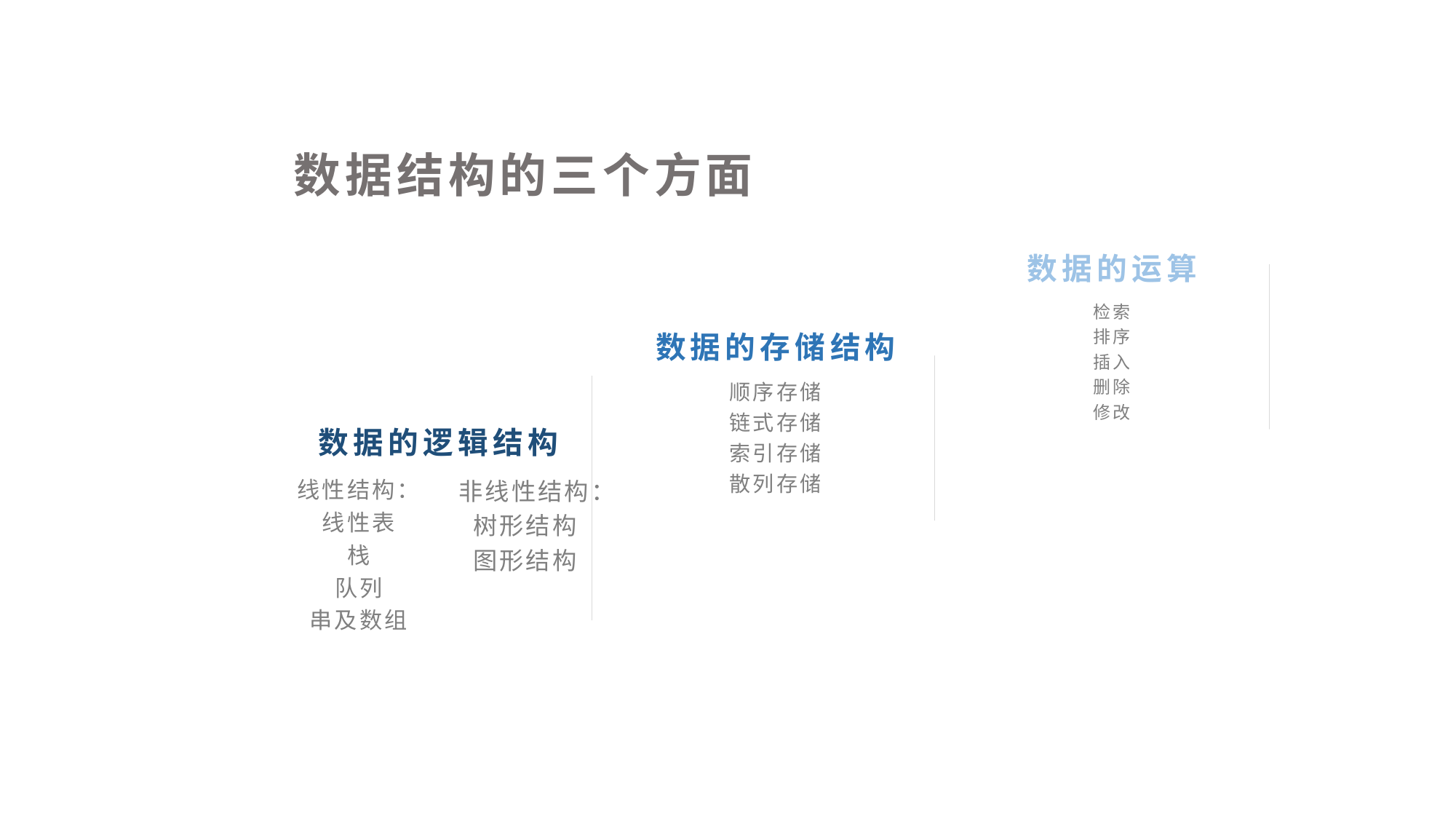

数据结构的三个方面
数据的运算
检索
排序
插入
删除
修改
数据的存储结构
顺序存储
链式存储
索引存储
散列存储
数据的逻辑结构
线性结构：
线性表
栈
队列
串及数组

非线性结构：
树形结构
图形结构